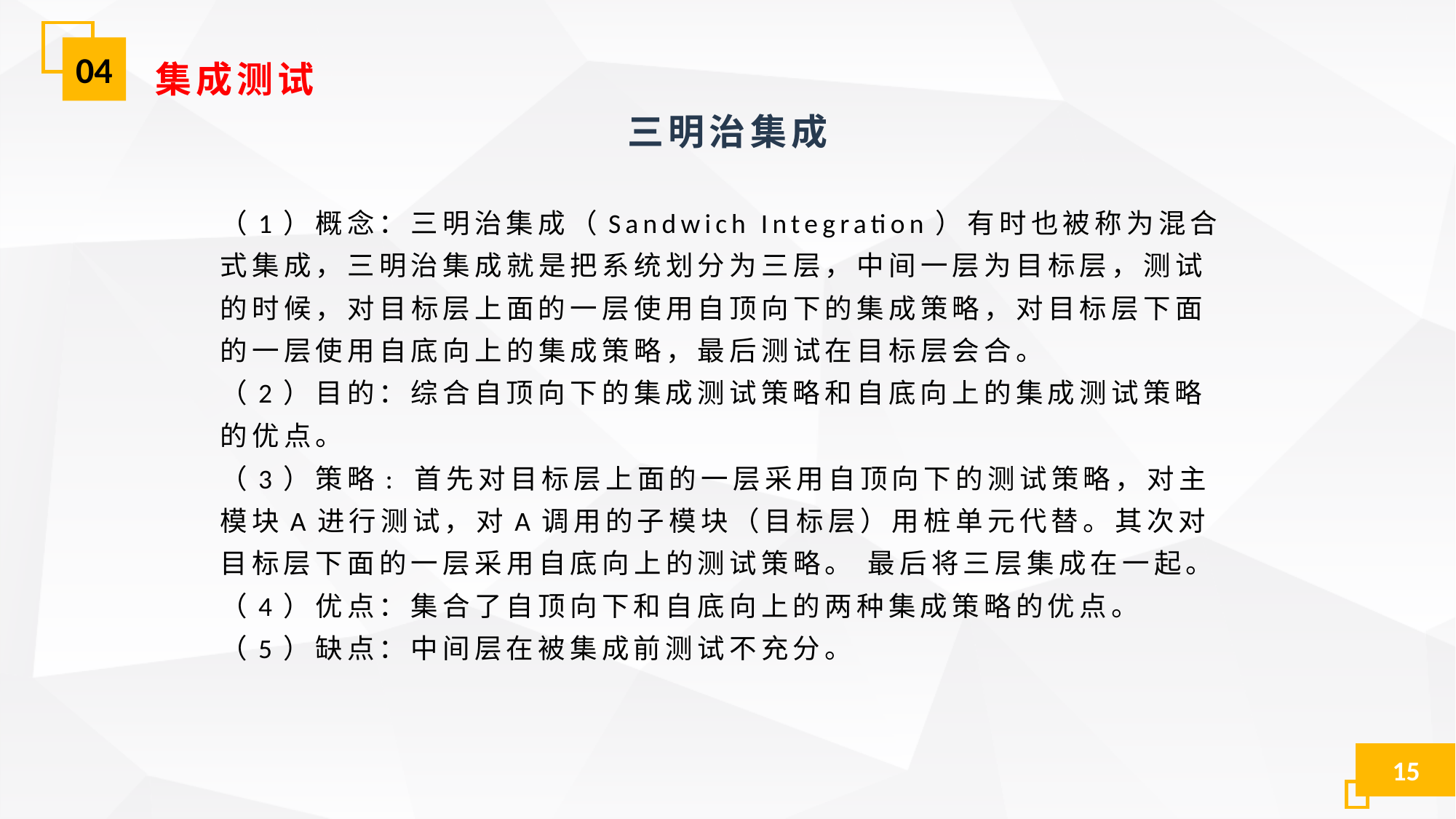

04
集成测试
三明治集成
（1）概念：三明治集成（Sandwich Integration）有时也被称为混合式集成，三明治集成就是把系统划分为三层，中间一层为目标层，测试的时候，对目标层上面的一层使用自顶向下的集成策略，对目标层下面的一层使用自底向上的集成策略，最后测试在目标层会合。
（2）目的：综合自顶向下的集成测试策略和自底向上的集成测试策略的优点。
（3）策略: 首先对目标层上面的一层采用自顶向下的测试策略，对主模块A进行测试，对A调用的子模块（目标层）用桩单元代替。其次对目标层下面的一层采用自底向上的测试策略。 最后将三层集成在一起。
（4）优点：集合了自顶向下和自底向上的两种集成策略的优点。
（5）缺点：中间层在被集成前测试不充分。
15